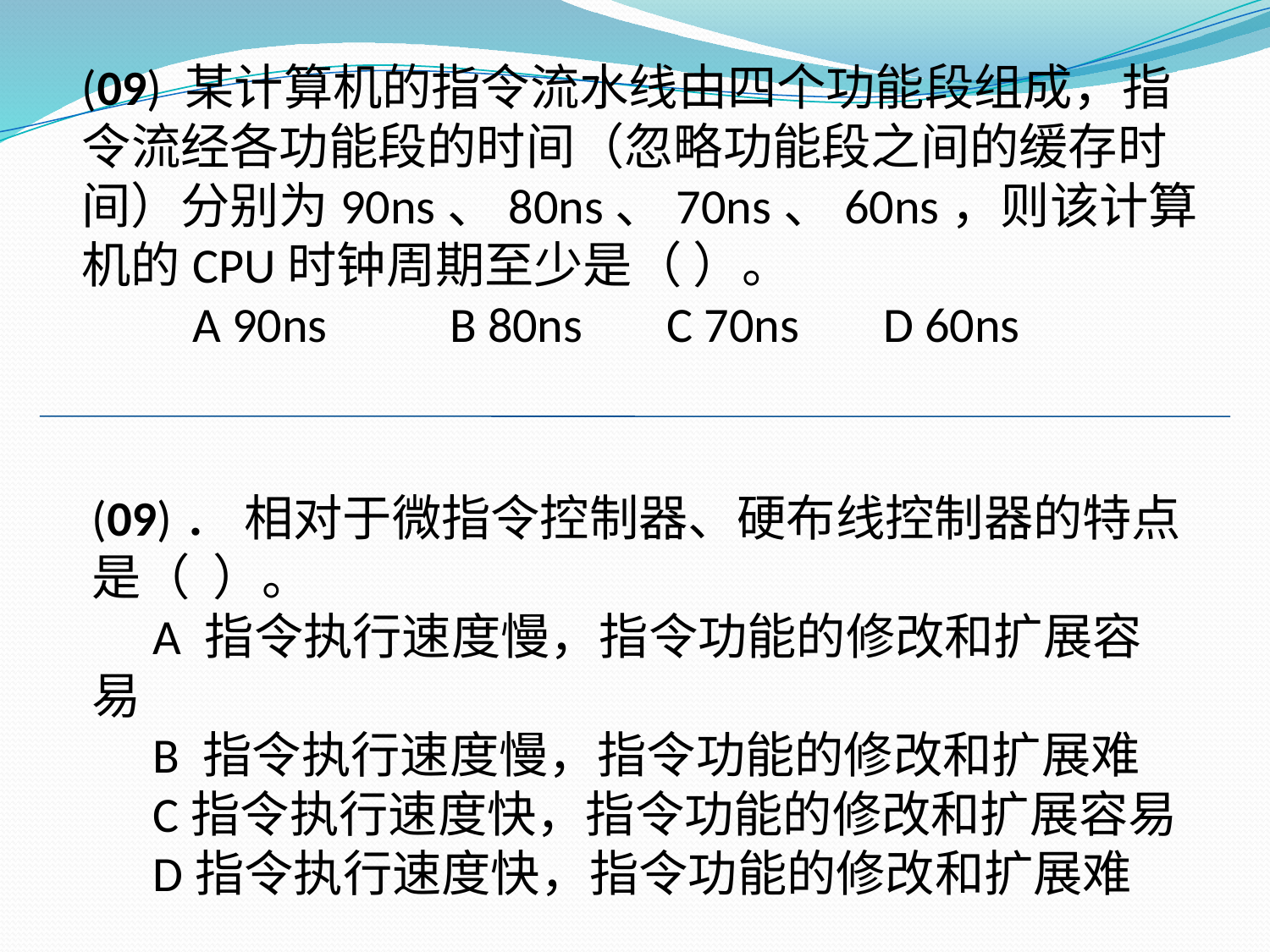

(09) 某计算机的指令流水线由四个功能段组成，指令流经各功能段的时间（忽略功能段之间的缓存时间）分别为90ns、80ns、70ns、60ns，则该计算机的CPU时钟周期至少是（ ）。
　　A 90ns　　B 80ns　 C 70ns　 D 60ns

(09)． 相对于微指令控制器、硬布线控制器的特点是（  ）。
　A 指令执行速度慢，指令功能的修改和扩展容易
　B 指令执行速度慢，指令功能的修改和扩展难
　C指令执行速度快，指令功能的修改和扩展容易
　D指令执行速度快，指令功能的修改和扩展难